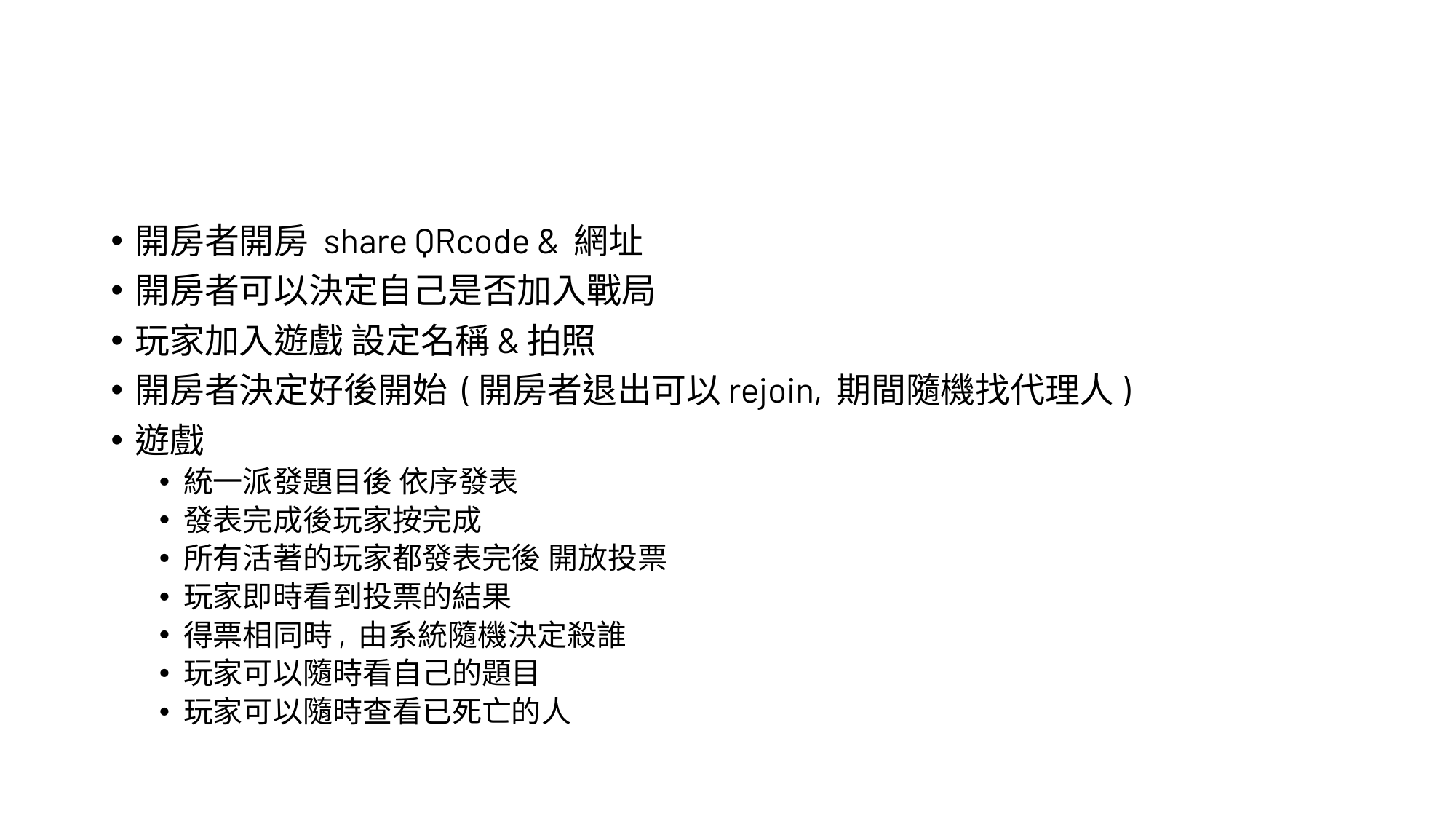

#
開房者開房 share QRcode & 網址
開房者可以決定自己是否加入戰局
玩家加入遊戲 設定名稱&拍照
開房者決定好後開始 (開房者退出可以rejoin, 期間隨機找代理人)
遊戲
統一派發題目後 依序發表
發表完成後玩家按完成
所有活著的玩家都發表完後 開放投票
玩家即時看到投票的結果
得票相同時, 由系統隨機決定殺誰
玩家可以隨時看自己的題目
玩家可以隨時查看已死亡的人